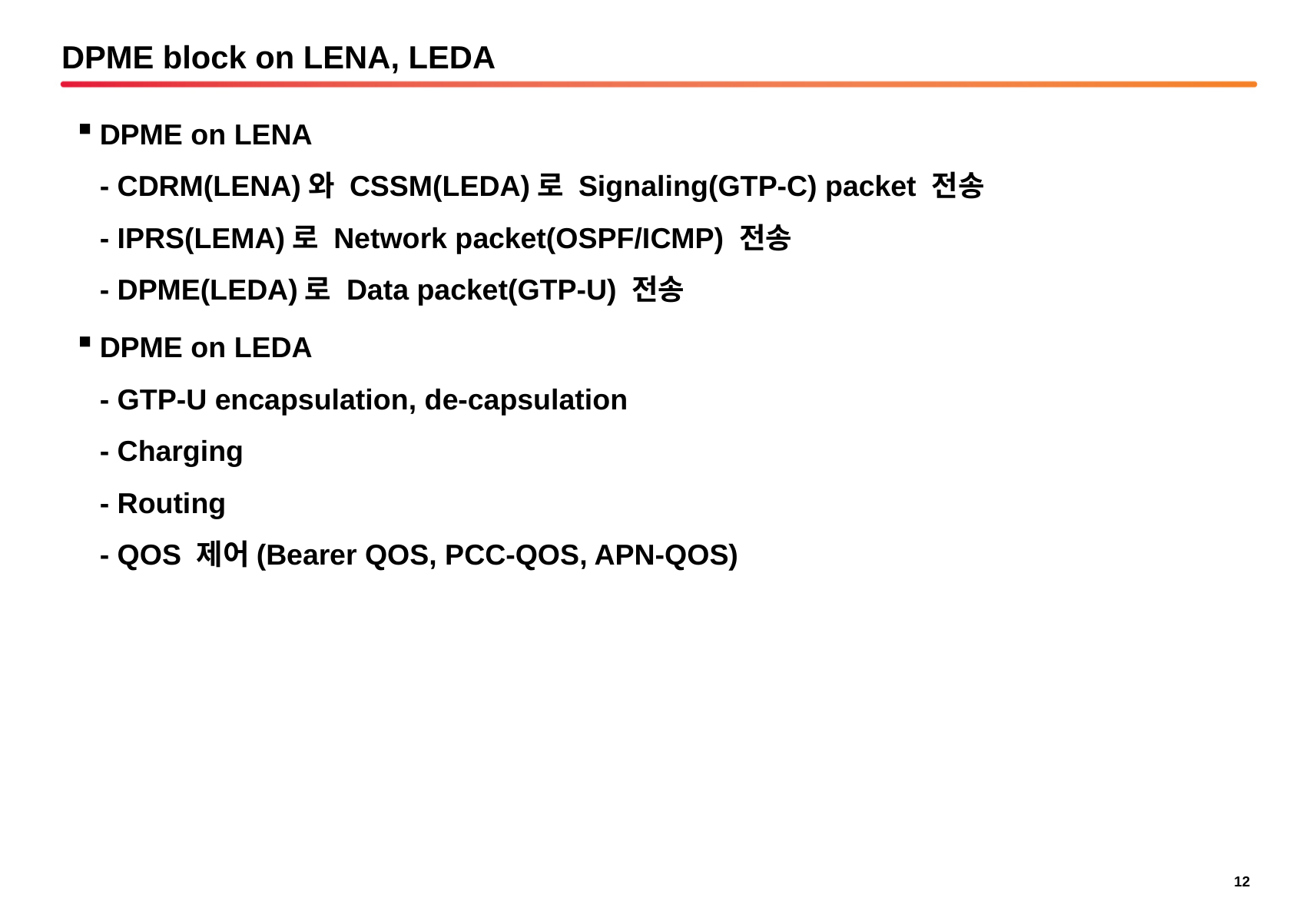

# DPME block on LENA, LEDA
DPME on LENA
- CDRM(LENA)와 CSSM(LEDA)로 Signaling(GTP-C) packet 전송
- IPRS(LEMA)로 Network packet(OSPF/ICMP) 전송
- DPME(LEDA)로 Data packet(GTP-U) 전송
DPME on LEDA
- GTP-U encapsulation, de-capsulation
- Charging
- Routing
- QOS 제어(Bearer QOS, PCC-QOS, APN-QOS)